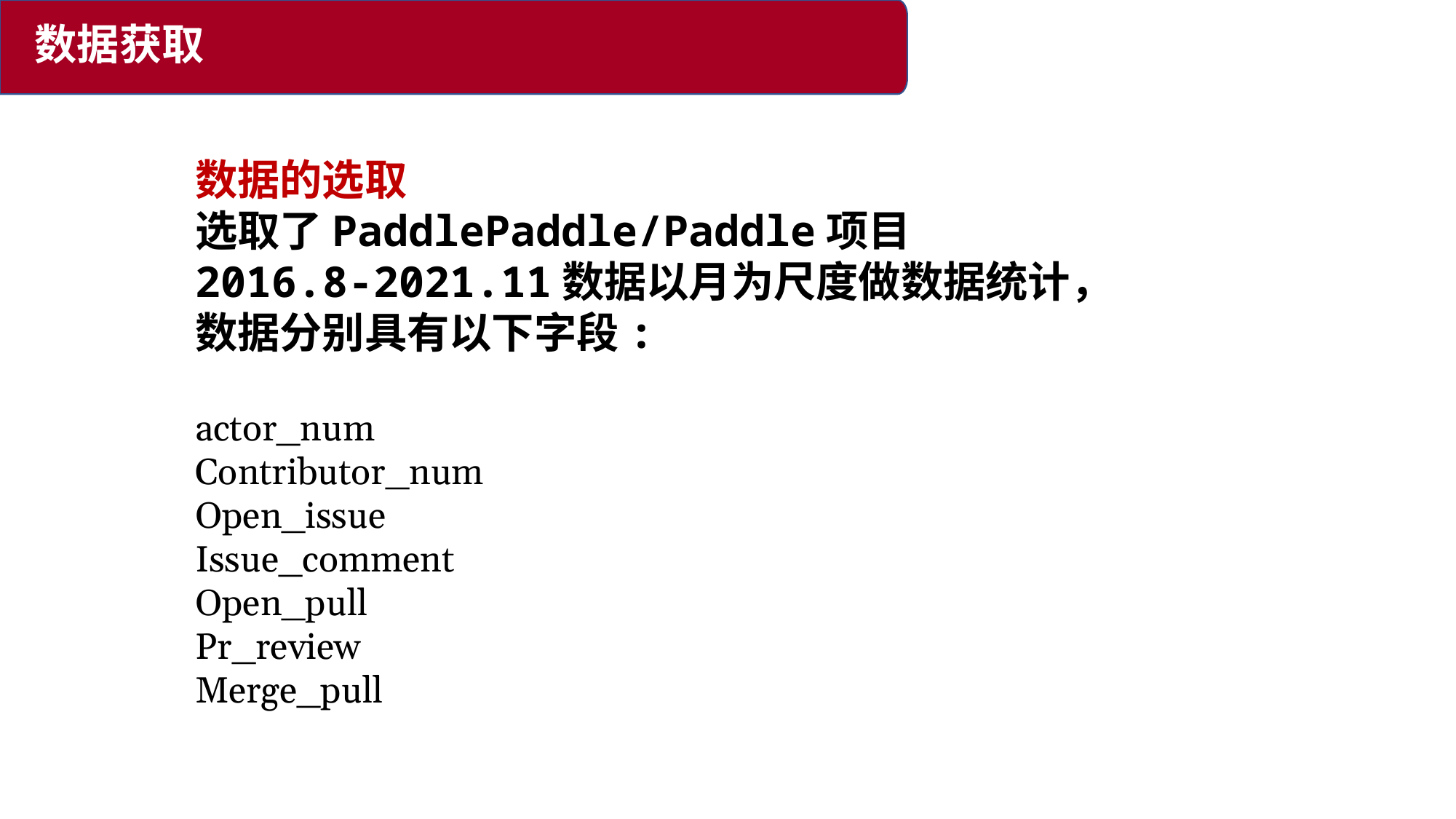

数据获取
数据的选取
选取了PaddlePaddle/Paddle项目
2016.8-2021.11数据以月为尺度做数据统计，
数据分别具有以下字段:

actor_num
Contributor_num
Open_issue
Issue_comment
Open_pull
Pr_review
Merge_pull